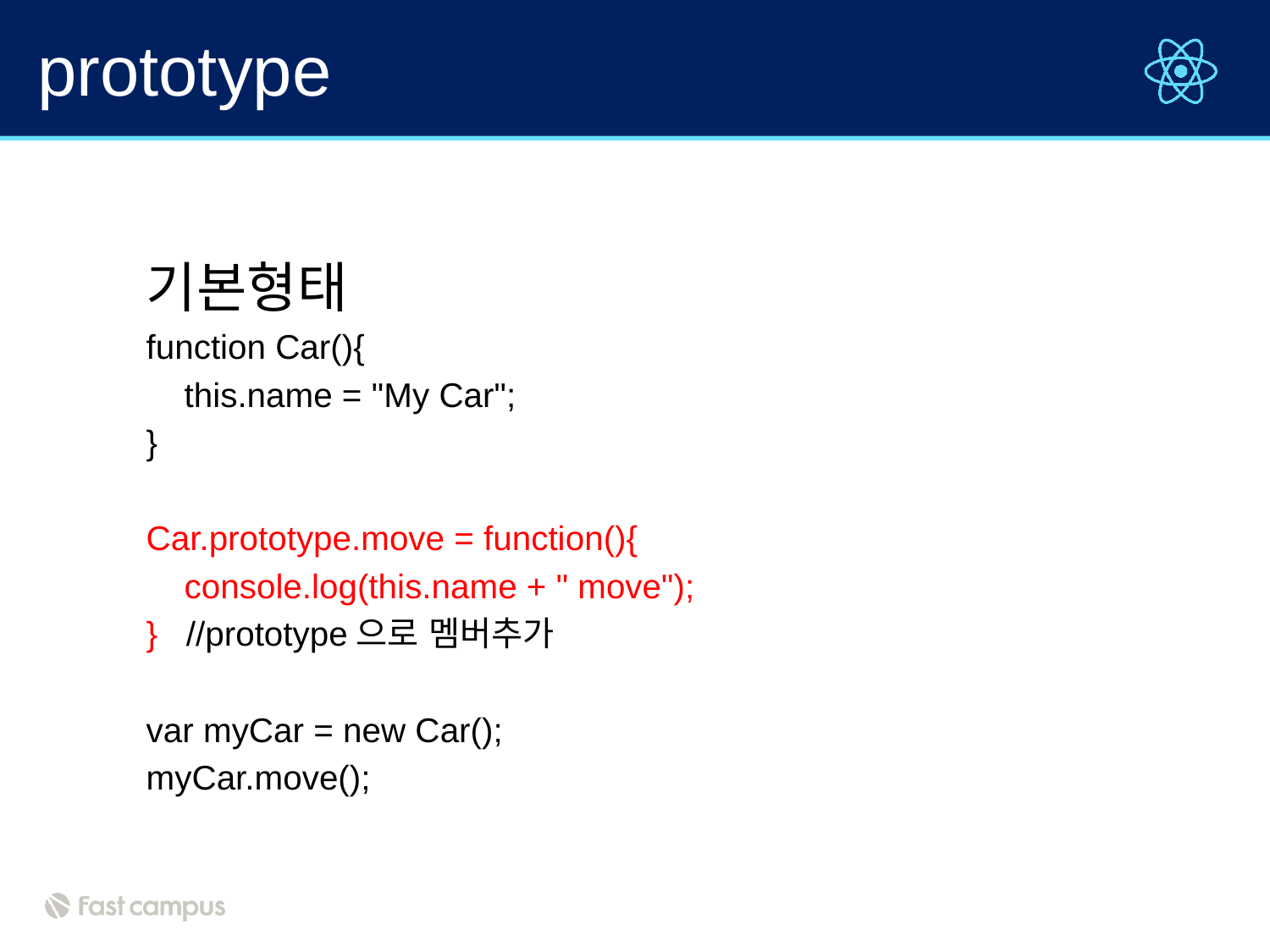

# prototype
기본형태
function Car(){
    this.name = "My Car";
}

Car.prototype.move = function(){
    console.log(this.name + " move");
}   //prototype으로 멤버추가

var myCar = new Car();
myCar.move();